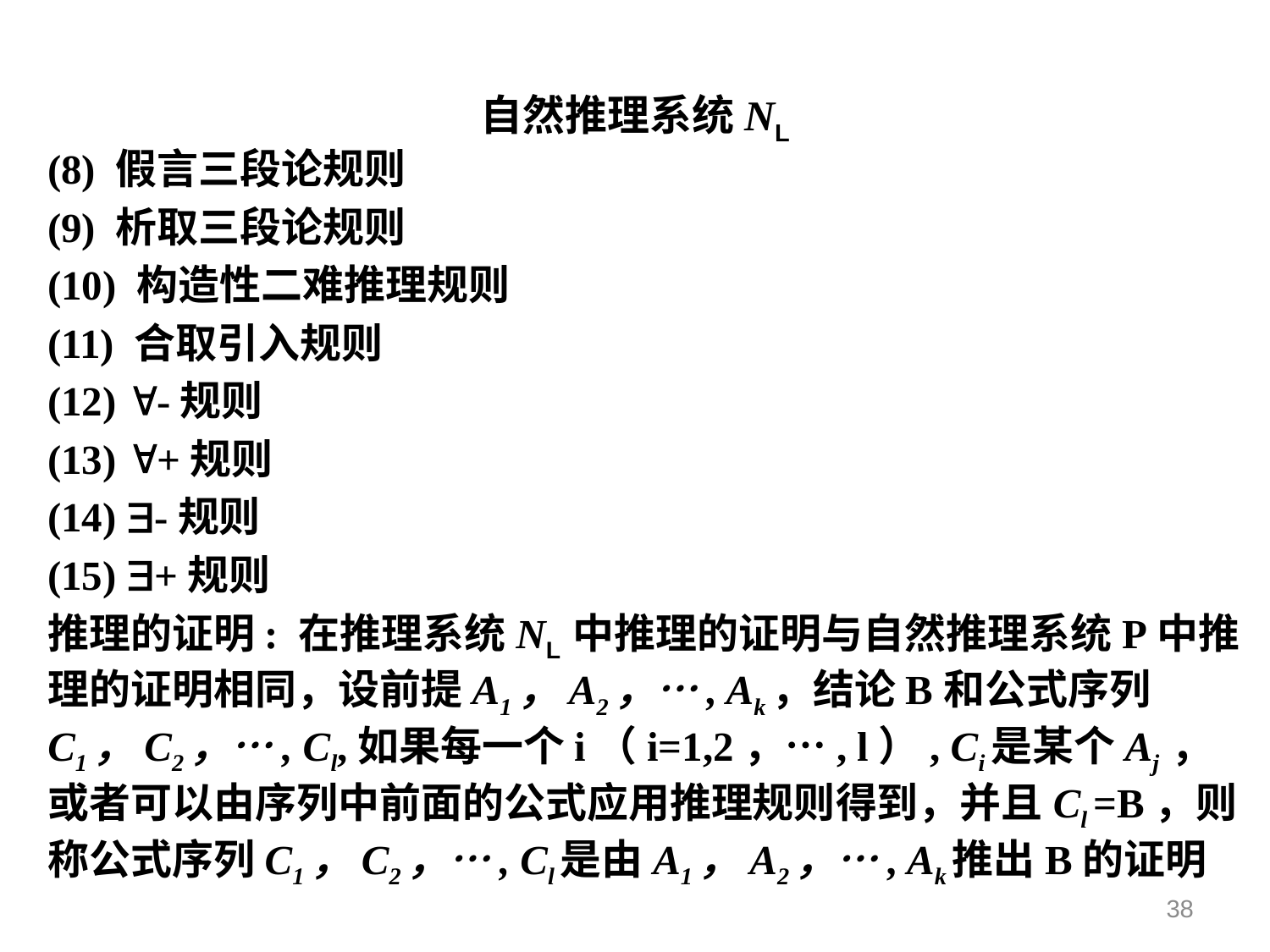

# 自然推理系统NL
(8) 假言三段论规则
(9) 析取三段论规则
(10) 构造性二难推理规则
(11) 合取引入规则
(12) ∀-规则
(13) ∀+规则
(14) ∃-规则
(15) ∃+规则
推理的证明: 在推理系统NL 中推理的证明与自然推理系统P中推理的证明相同，设前提A1，A2，…, Ak，结论B和公式序列C1，C2，…, Cl,如果每一个i（i=1,2，…, l）, Ci是某个Aj ，或者可以由序列中前面的公式应用推理规则得到，并且Cl =B，则称公式序列C1，C2，…, Cl是由A1，A2，…, Ak推出B的证明

38